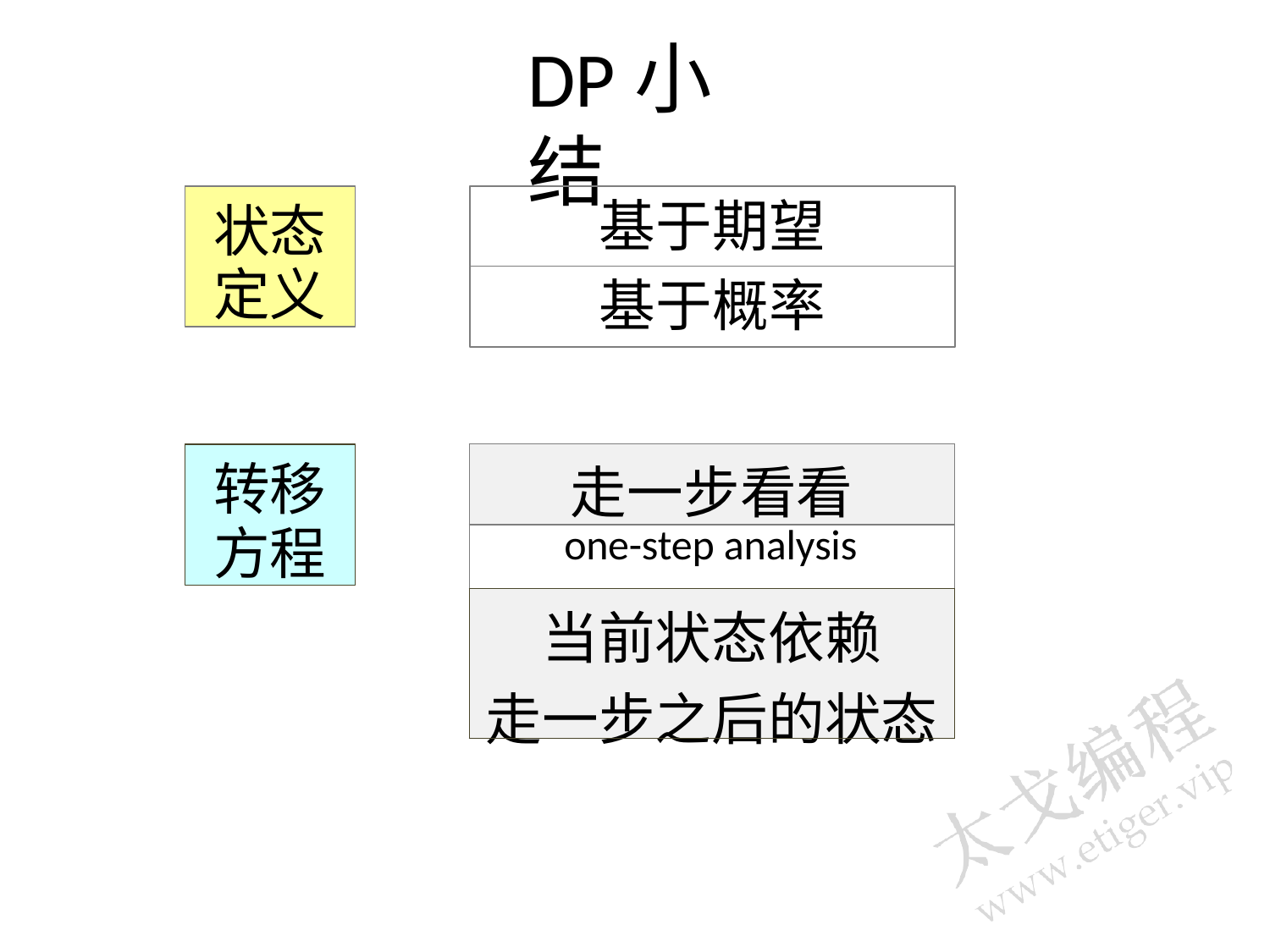

# DP小结
状态 定义

基于期望

基于概率
| 走一步看看 |
| --- |
| one-step analysis |
| 当前状态依赖 走一步之后的状态 |
转移 方程